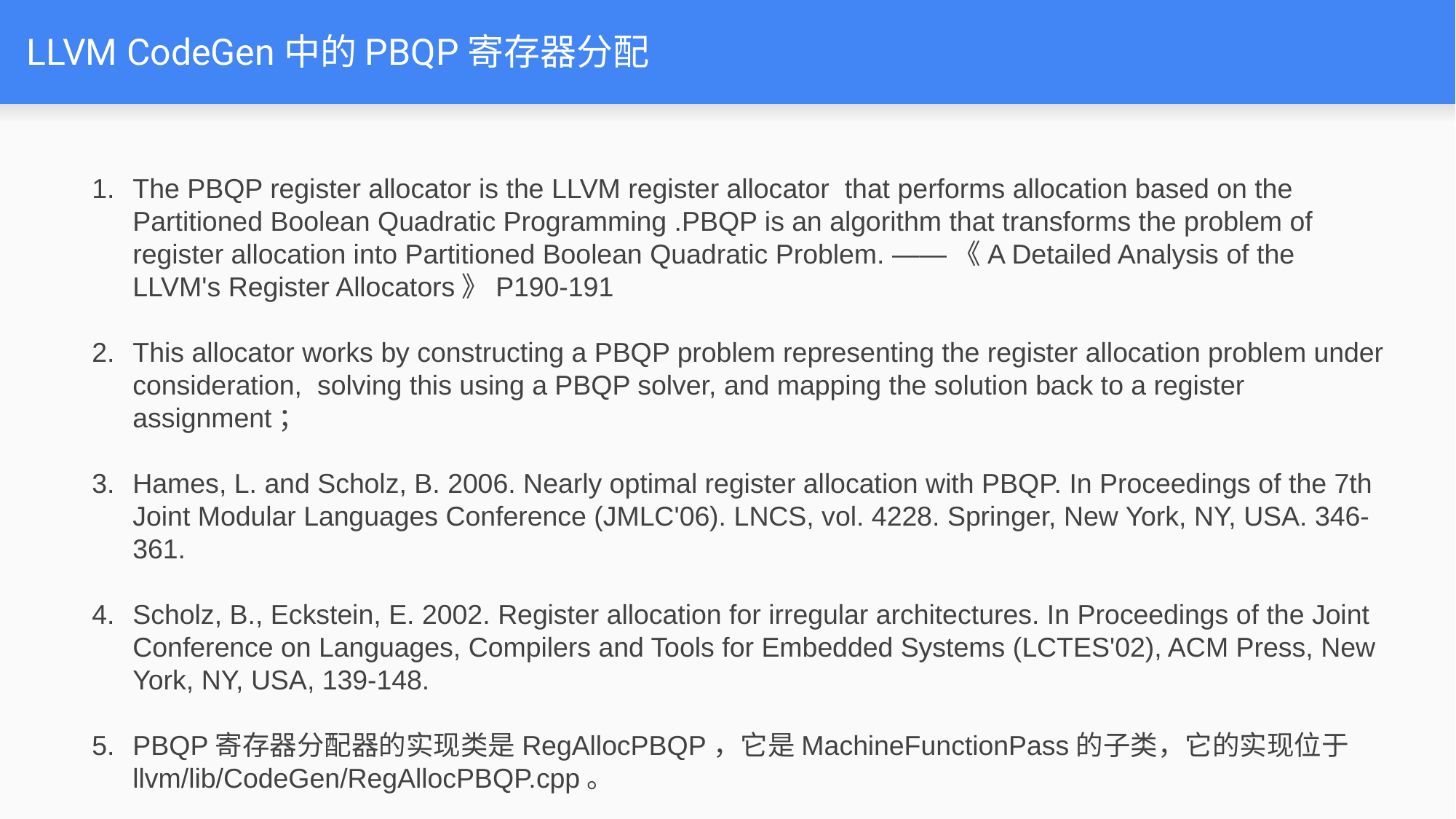

# LLVM CodeGen中的PBQP寄存器分配
The PBQP register allocator is the LLVM register allocator  that performs allocation based on the Partitioned Boolean Quadratic Programming .PBQP is an algorithm that transforms the problem of register allocation into Partitioned Boolean Quadratic Problem. ——《A Detailed Analysis of the LLVM's Register Allocators》P190-191

This allocator works by constructing a PBQP problem representing the register allocation problem under consideration,  solving this using a PBQP solver, and mapping the solution back to a register assignment；

Hames, L. and Scholz, B. 2006. Nearly optimal register allocation with PBQP. In Proceedings of the 7th Joint Modular Languages Conference (JMLC'06). LNCS, vol. 4228. Springer, New York, NY, USA. 346-361.

Scholz, B., Eckstein, E. 2002. Register allocation for irregular architectures. In Proceedings of the Joint Conference on Languages, Compilers and Tools for Embedded Systems (LCTES'02), ACM Press, New York, NY, USA, 139-148.

PBQP寄存器分配器的实现类是RegAllocPBQP，它是MachineFunctionPass的子类，它的实现位于llvm/lib/CodeGen/RegAllocPBQP.cpp。